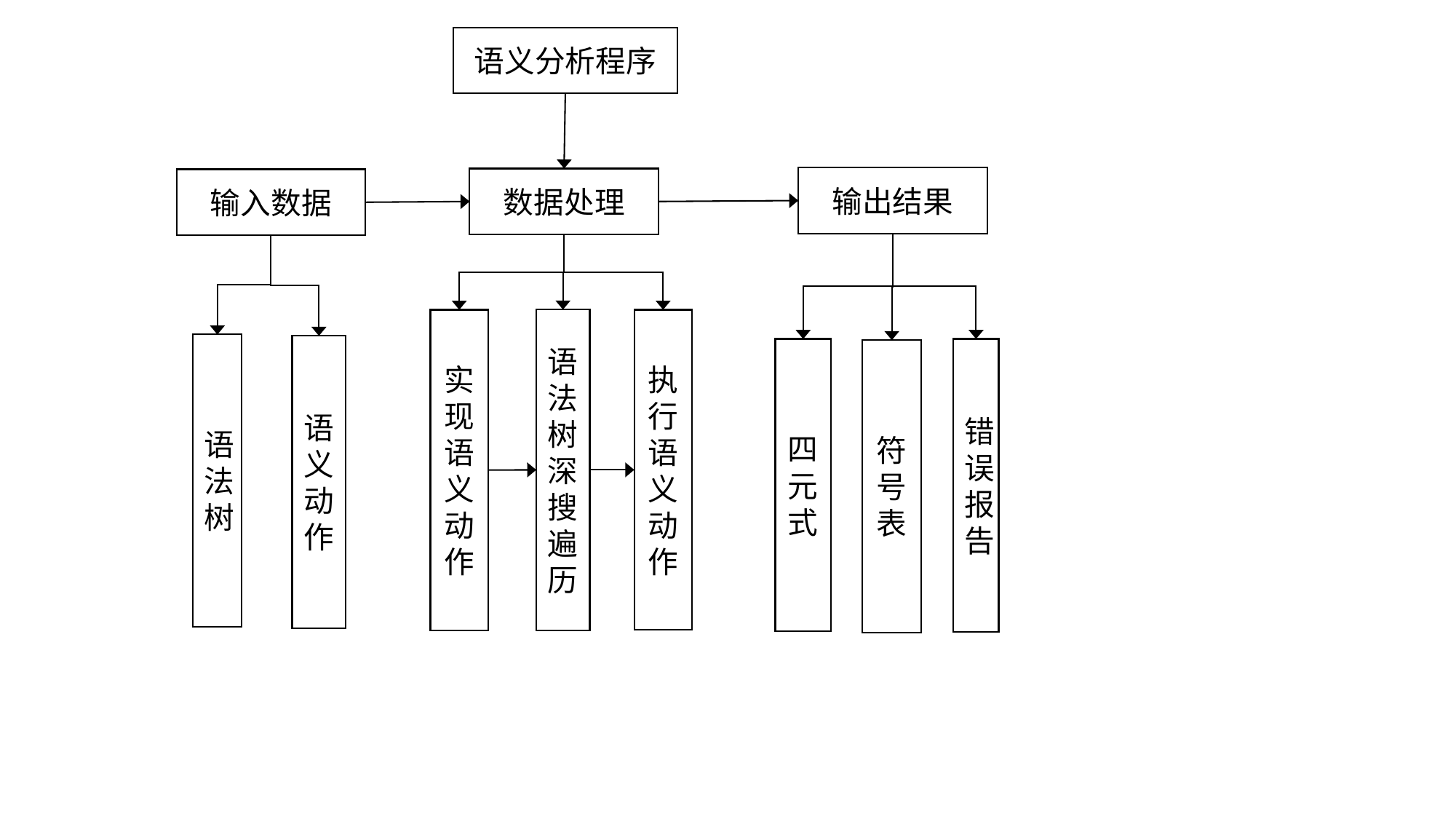

语义分析程序
输出结果
数据处理
输入数据
语法树深搜遍历
执行语义动作
实现语义动作
语法树
语义动作
四元式
错误报告
符号表